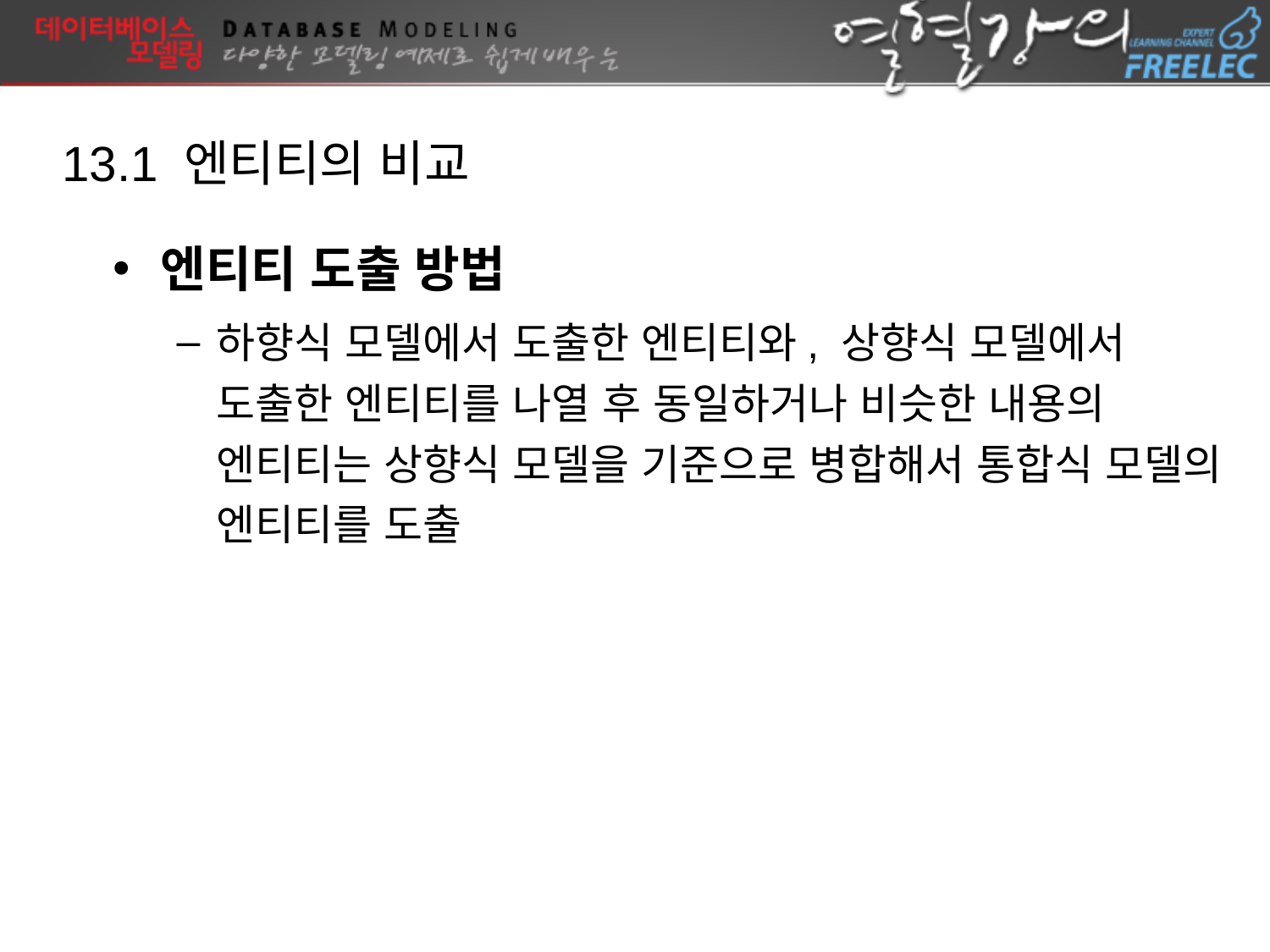

13.1 엔티티의 비교
엔티티 도출 방법
하향식 모델에서 도출한 엔티티와, 상향식 모델에서 도출한 엔티티를 나열 후 동일하거나 비슷한 내용의 엔티티는 상향식 모델을 기준으로 병합해서 통합식 모델의 엔티티를 도출